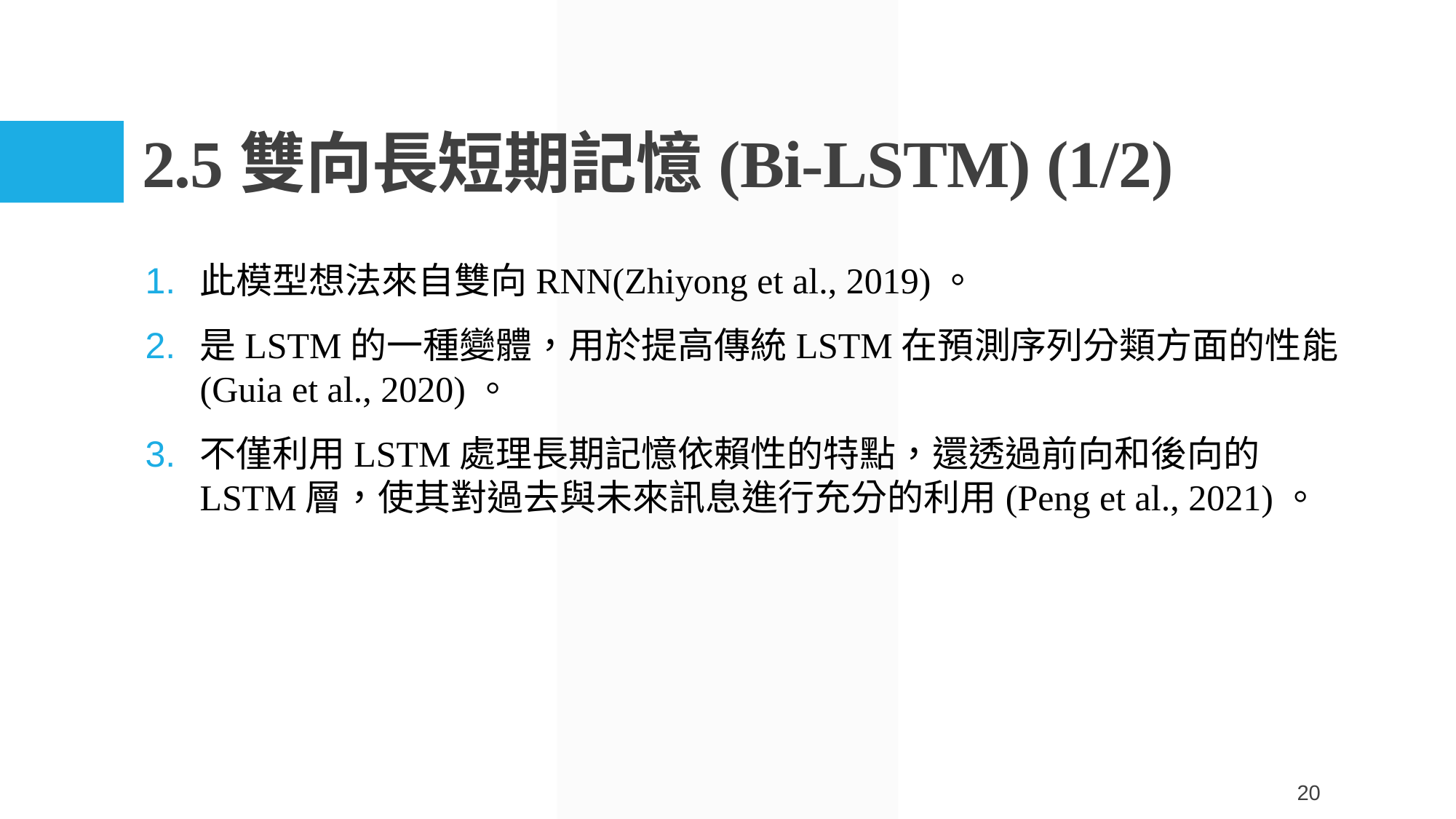

# 2.5雙向長短期記憶(Bi-LSTM) (1/2)
此模型想法來自雙向RNN(Zhiyong et al., 2019)。
是LSTM的一種變體，用於提高傳統LSTM在預測序列分類方面的性能(Guia et al., 2020)。
不僅利用LSTM處理長期記憶依賴性的特點，還透過前向和後向的LSTM層，使其對過去與未來訊息進行充分的利用(Peng et al., 2021)。
20